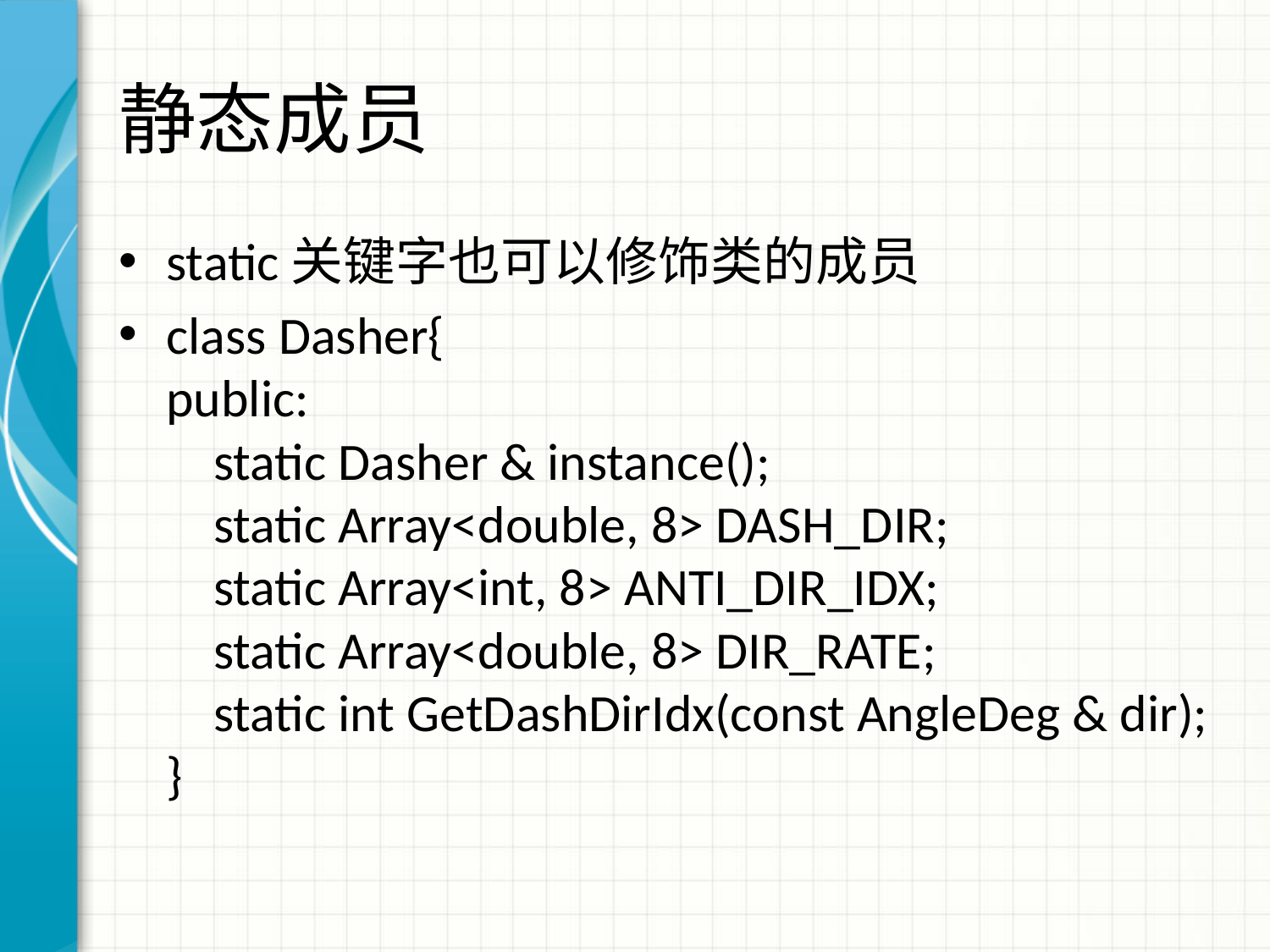

# 静态成员
static关键字也可以修饰类的成员
class Dasher{
public:
    static Dasher & instance();
    static Array<double, 8> DASH_DIR;
    static Array<int, 8> ANTI_DIR_IDX;
    static Array<double, 8> DIR_RATE;
    static int GetDashDirIdx(const AngleDeg & dir);
}